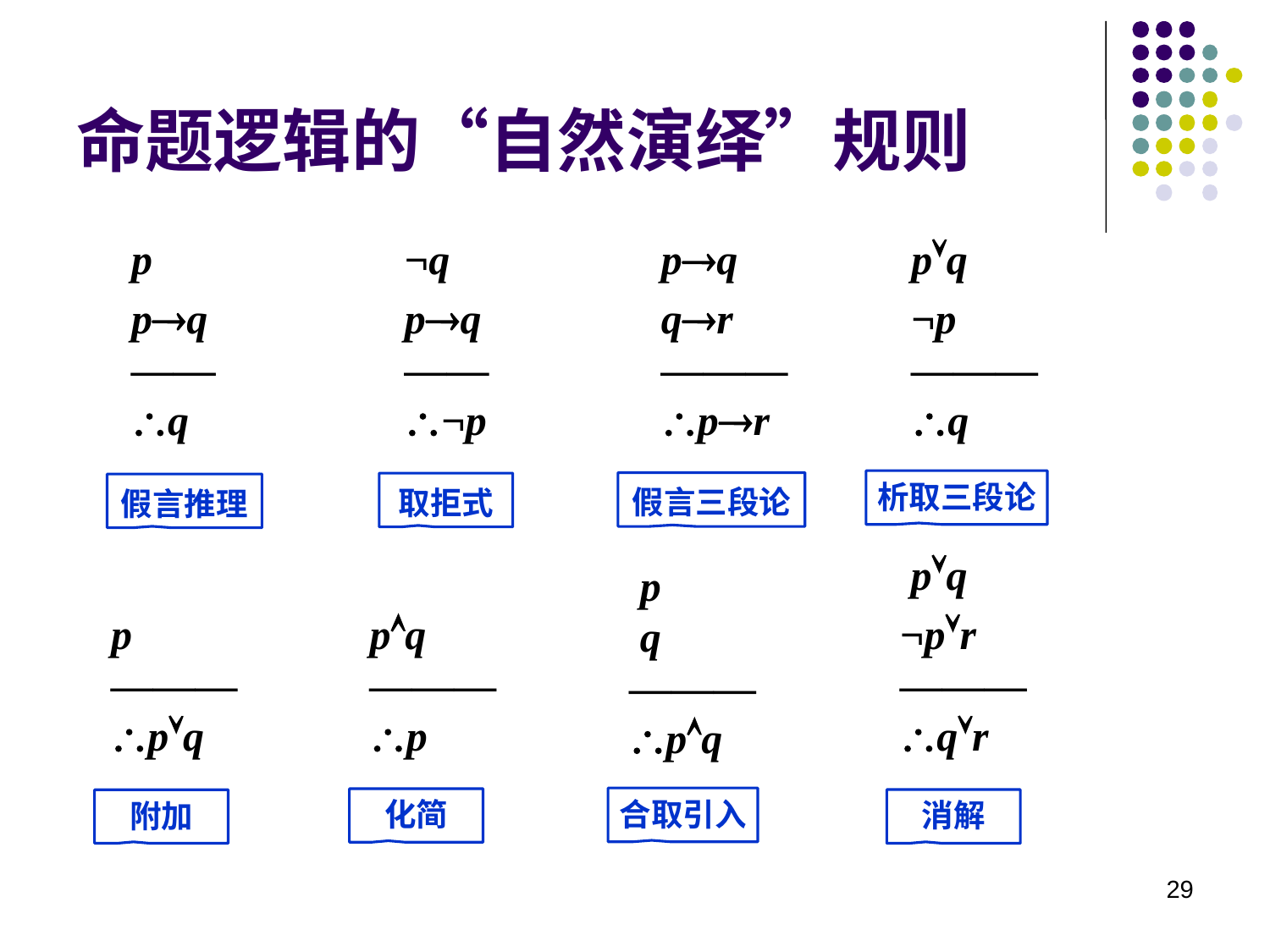

# 命题逻辑的“自然演绎”规则
p
p→q
——
∴q

¬q
p→q
——
∴¬p

p→q
q→r
———
∴p→r
p∨q
¬p
———
∴q
析取三段论

假言三段论
取拒式
假言推理

p
———
∴p∨q

p∧q
———
∴p
 p∨q
¬p∨r
———
∴q∨r
 p
 q
———
∴p∧q

合取引入
化简
消解
附加
29